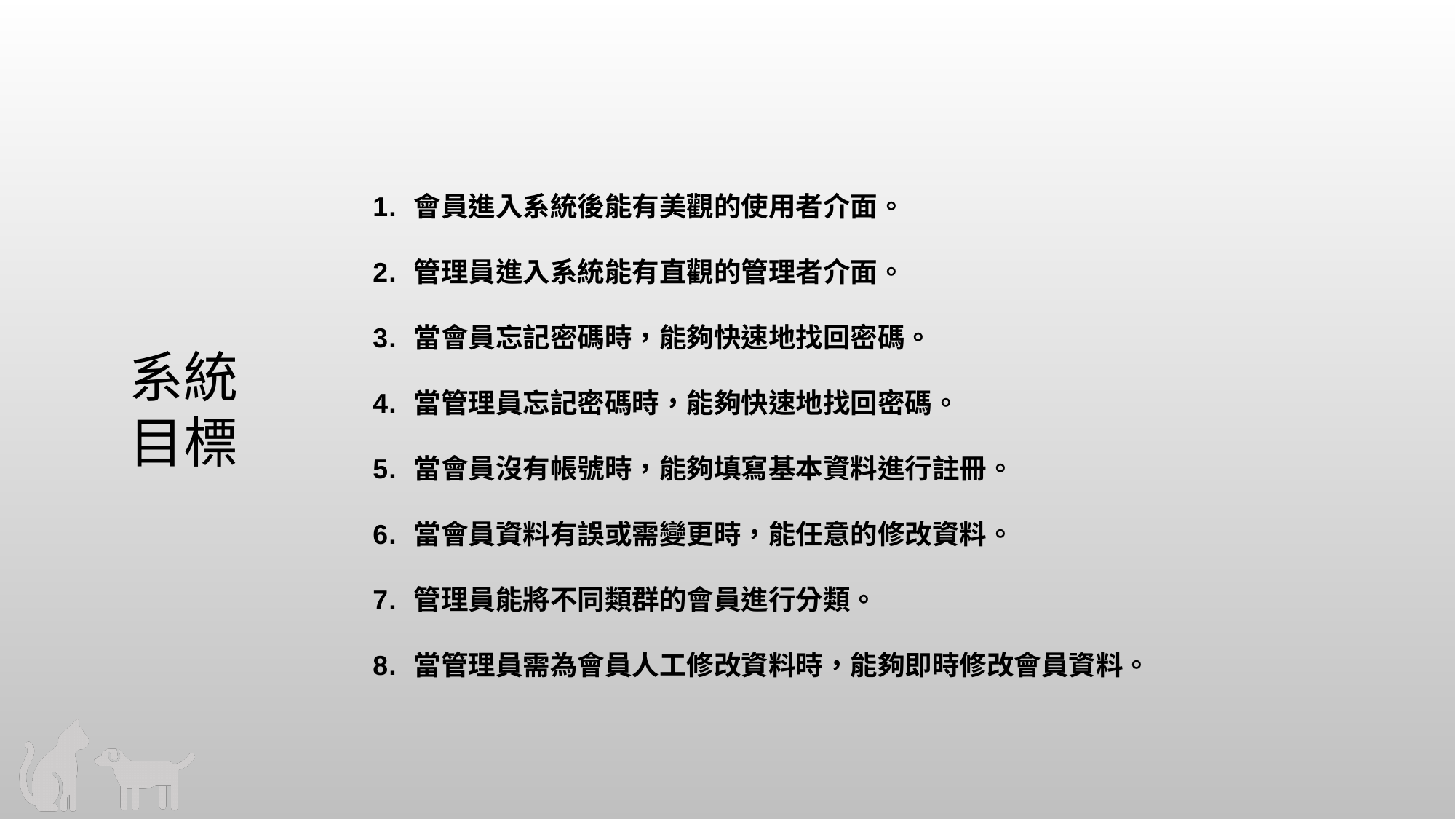

會員進入系統後能有美觀的使用者介面。
管理員進入系統能有直觀的管理者介面。
當會員忘記密碼時，能夠快速地找回密碼。
當管理員忘記密碼時，能夠快速地找回密碼。
當會員沒有帳號時，能夠填寫基本資料進行註冊。
當會員資料有誤或需變更時，能任意的修改資料。
管理員能將不同類群的會員進行分類。
當管理員需為會員人工修改資料時，能夠即時修改會員資料。
系統目標